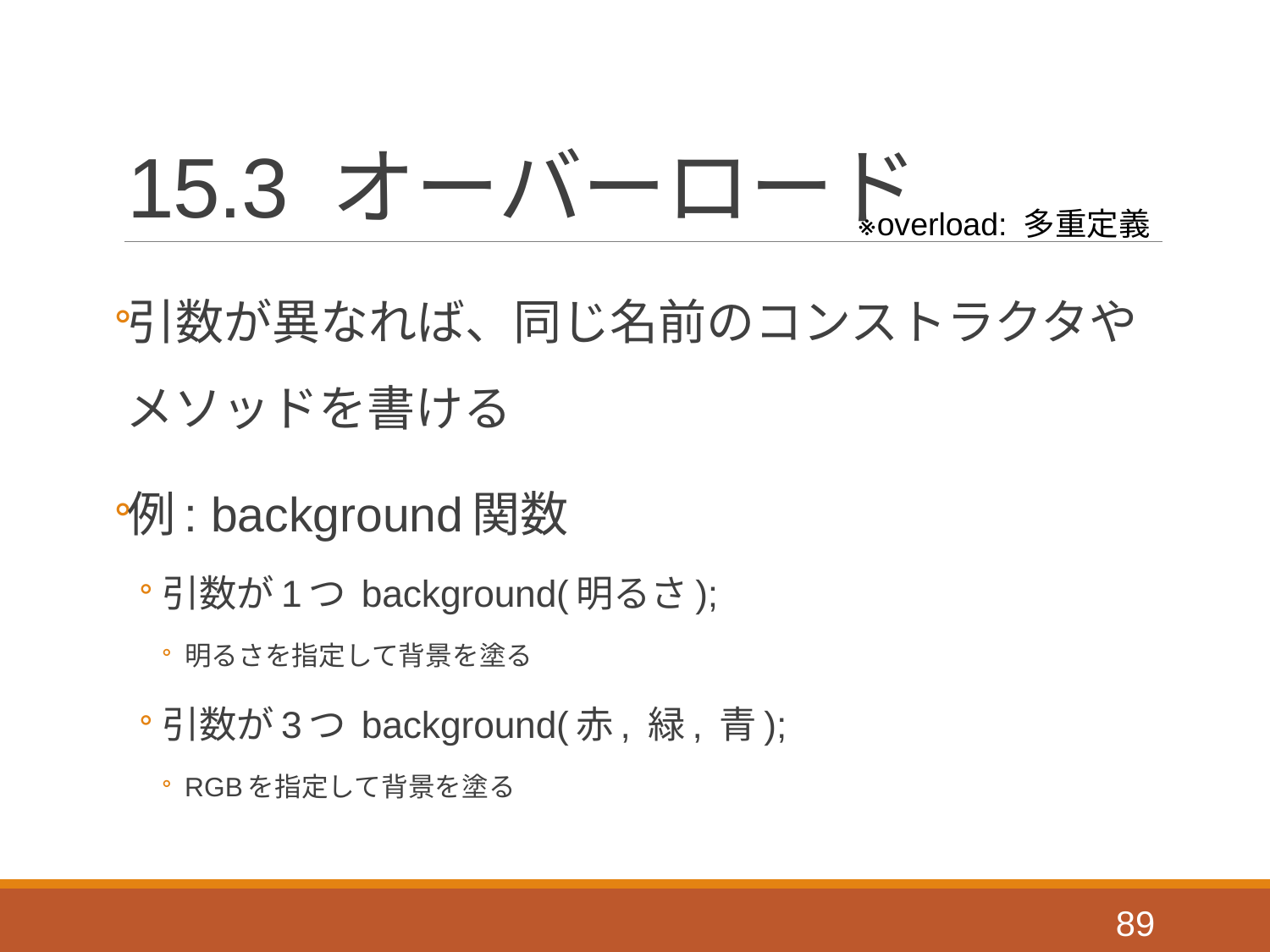

# 15.3 オーバーロード
※overload: 多重定義
引数が異なれば、同じ名前のコンストラクタやメソッドを書ける
例: background関数
引数が1つ background(明るさ);
明るさを指定して背景を塗る
引数が3つ background(赤, 緑, 青);
RGBを指定して背景を塗る
89